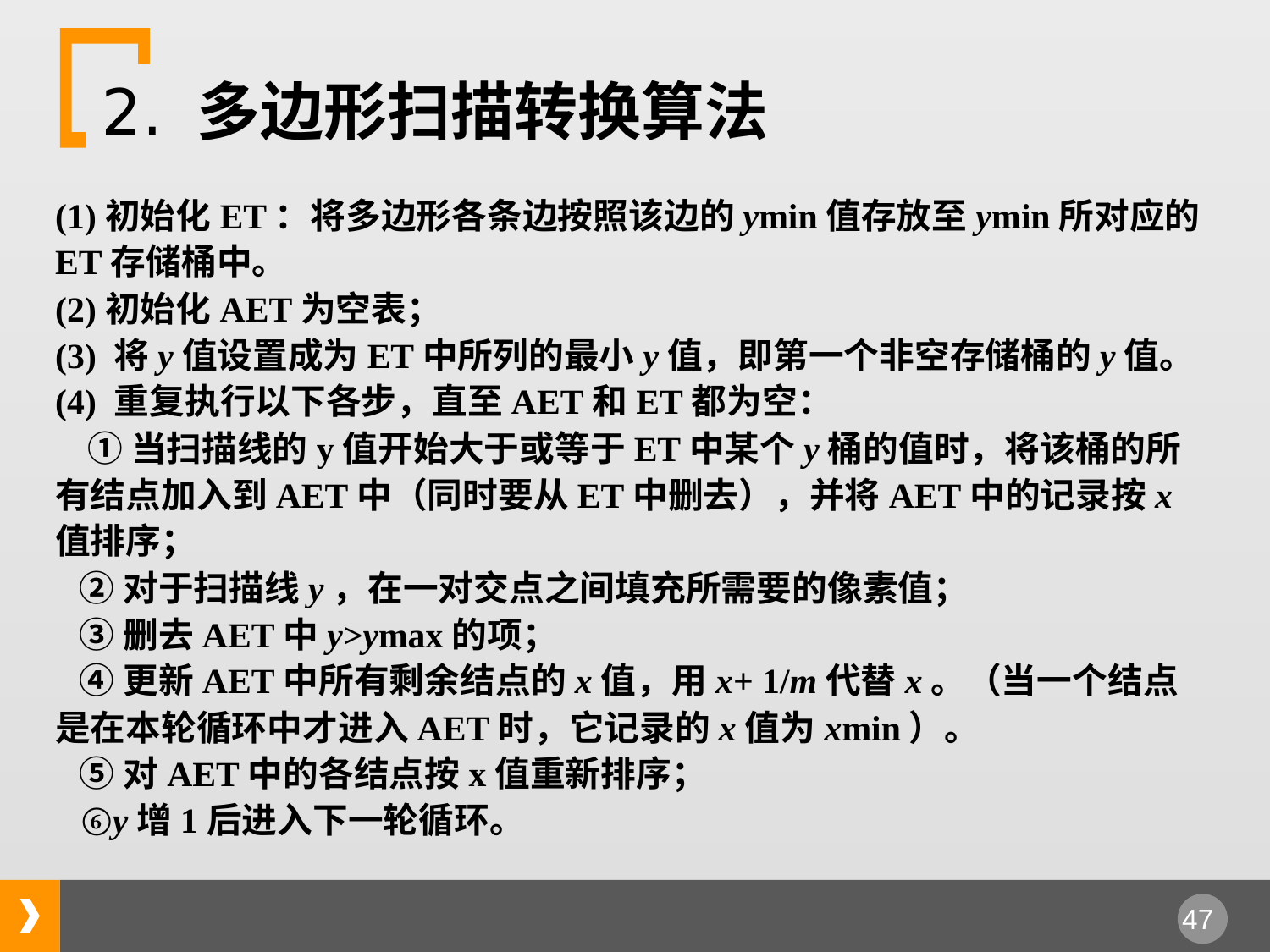

2. 多边形扫描转换算法
(1)初始化ET：将多边形各条边按照该边的ymin值存放至ymin所对应的ET存储桶中。
(2)初始化AET为空表；
(3) 将y值设置成为ET中所列的最小y值，即第一个非空存储桶的y值。
(4) 重复执行以下各步，直至AET和ET都为空：
    ①当扫描线的y值开始大于或等于ET中某个y桶的值时，将该桶的所有结点加入到AET中（同时要从ET中删去），并将AET中的记录按x值排序；
   ②对于扫描线y，在一对交点之间填充所需要的像素值；
   ③删去AET中y>ymax的项；
   ④更新AET中所有剩余结点的x值，用x+ 1/m代替x。（当一个结点是在本轮循环中才进入AET时，它记录的x值为xmin）。
   ⑤对AET中的各结点按x值重新排序；
   ⑥y增1后进入下一轮循环。